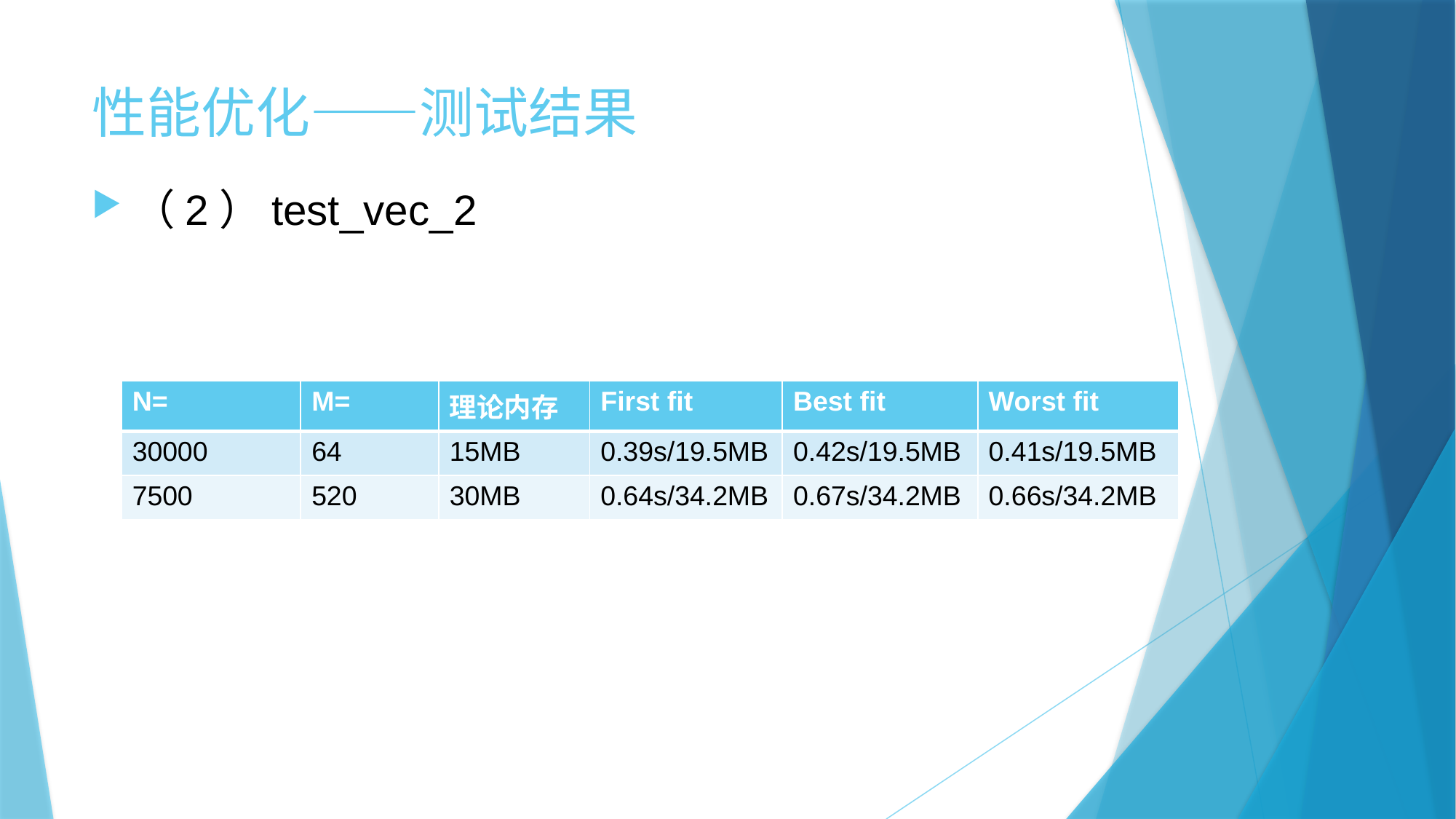

# 性能优化——测试结果
（2）test_vec_2

| N= | M= | 理论内存 | First fit | Best fit | Worst fit |
| --- | --- | --- | --- | --- | --- |
| 30000 | 64 | 15MB | 0.39s/19.5MB | 0.42s/19.5MB | 0.41s/19.5MB |
| 7500 | 520 | 30MB | 0.64s/34.2MB | 0.67s/34.2MB | 0.66s/34.2MB |